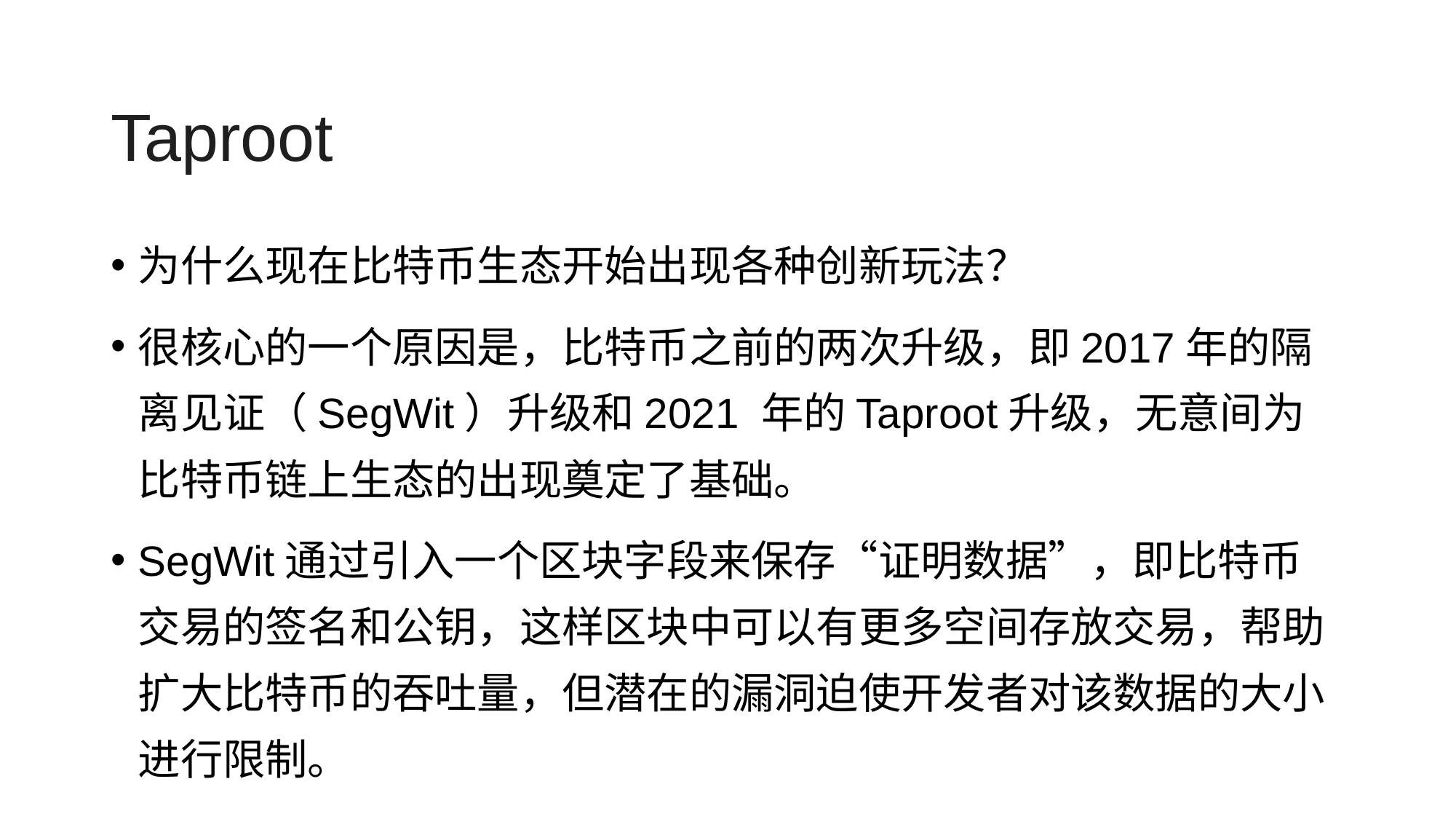

# Taproot
为什么现在比特币生态开始出现各种创新玩法？
很核心的一个原因是，比特币之前的两次升级，即2017年的隔离见证（SegWit）升级和2021 年的Taproot升级，无意间为比特币链上生态的出现奠定了基础。
SegWit通过引入一个区块字段来保存“证明数据”，即比特币交易的签名和公钥，这样区块中可以有更多空间存放交易，帮助扩大比特币的吞吐量，但潜在的漏洞迫使开发者对该数据的大小进行限制。
当 Taproot 出现时，它解决了这些安全问题，允许删除旧的 SegWit 限制，这为大块的NFT数据在链上存储铺平道路。